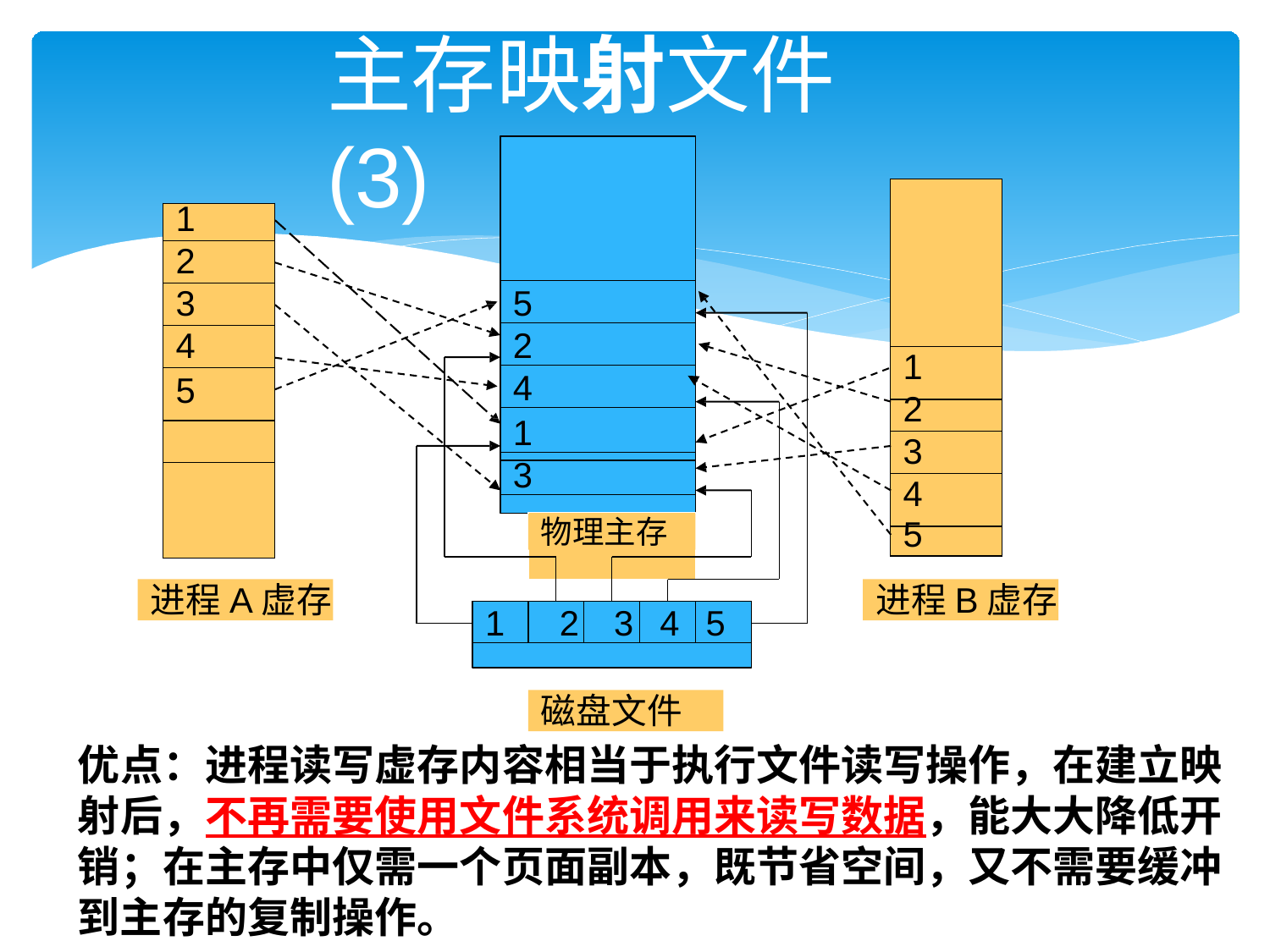

# 主存映射文件(3)

|  |
| --- |
| 1 |
| 2 |
| 3 |
| 4 |
| 5 |
| 1 |
| --- |
| 2 |
| 3 |
| 4 |
| 5 |
|  |
|  |

5

2

4

1

3

物理主存

进程A虚存

进程B虚存

1
2
3
4
5

磁盘文件
优点：进程读写虚存内容相当于执行文件读写操作，在建立映 射后，不再需要使用文件系统调用来读写数据，能大大降低开 销；在主存中仅需一个页面副本，既节省空间，又不需要缓冲 到主存的复制操作。